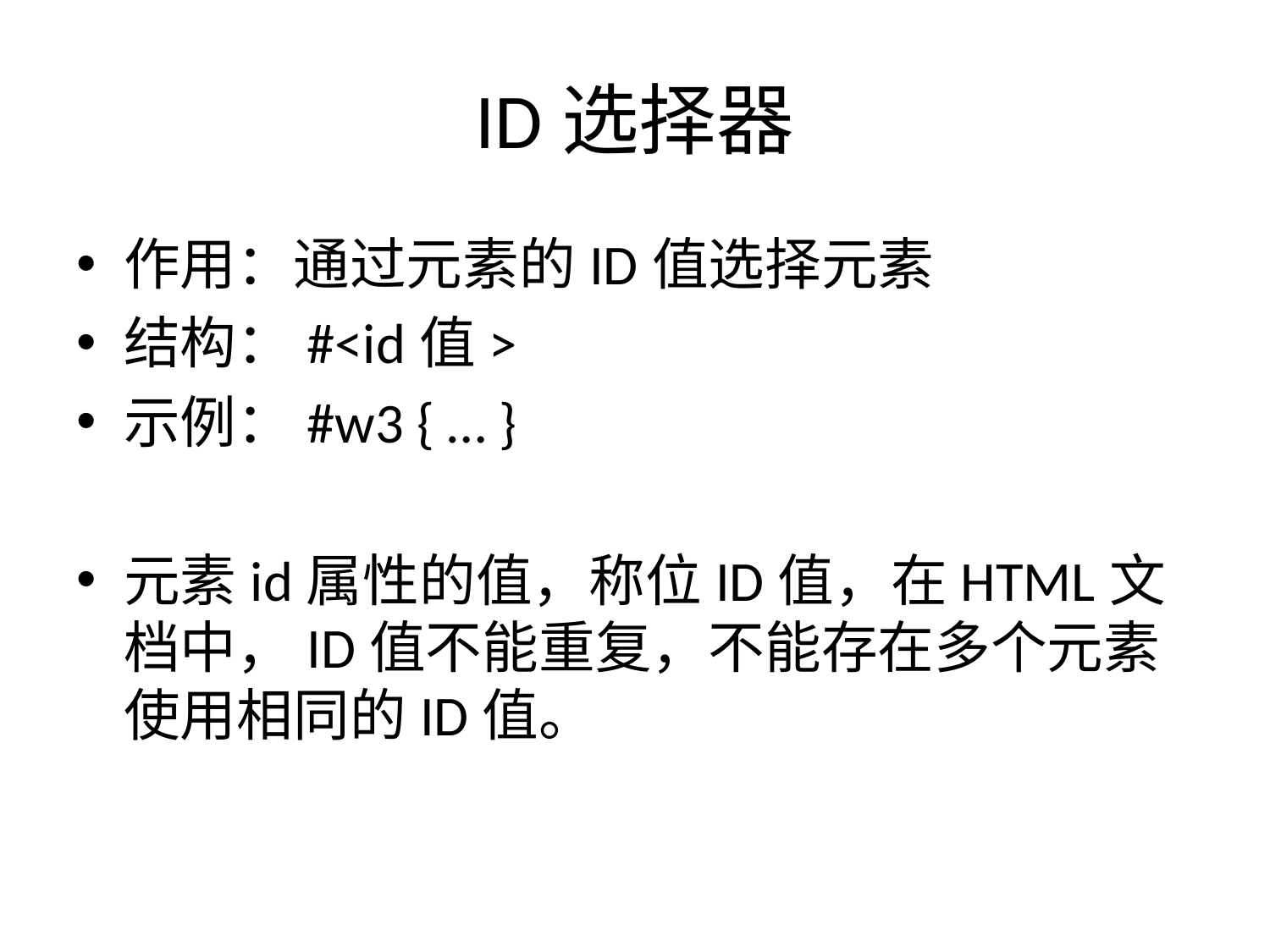

# ID选择器
作用：通过元素的ID值选择元素
结构：#<id值>
示例：#w3 { … }

元素id属性的值，称位ID值，在HTML文档中，ID值不能重复，不能存在多个元素使用相同的ID值。